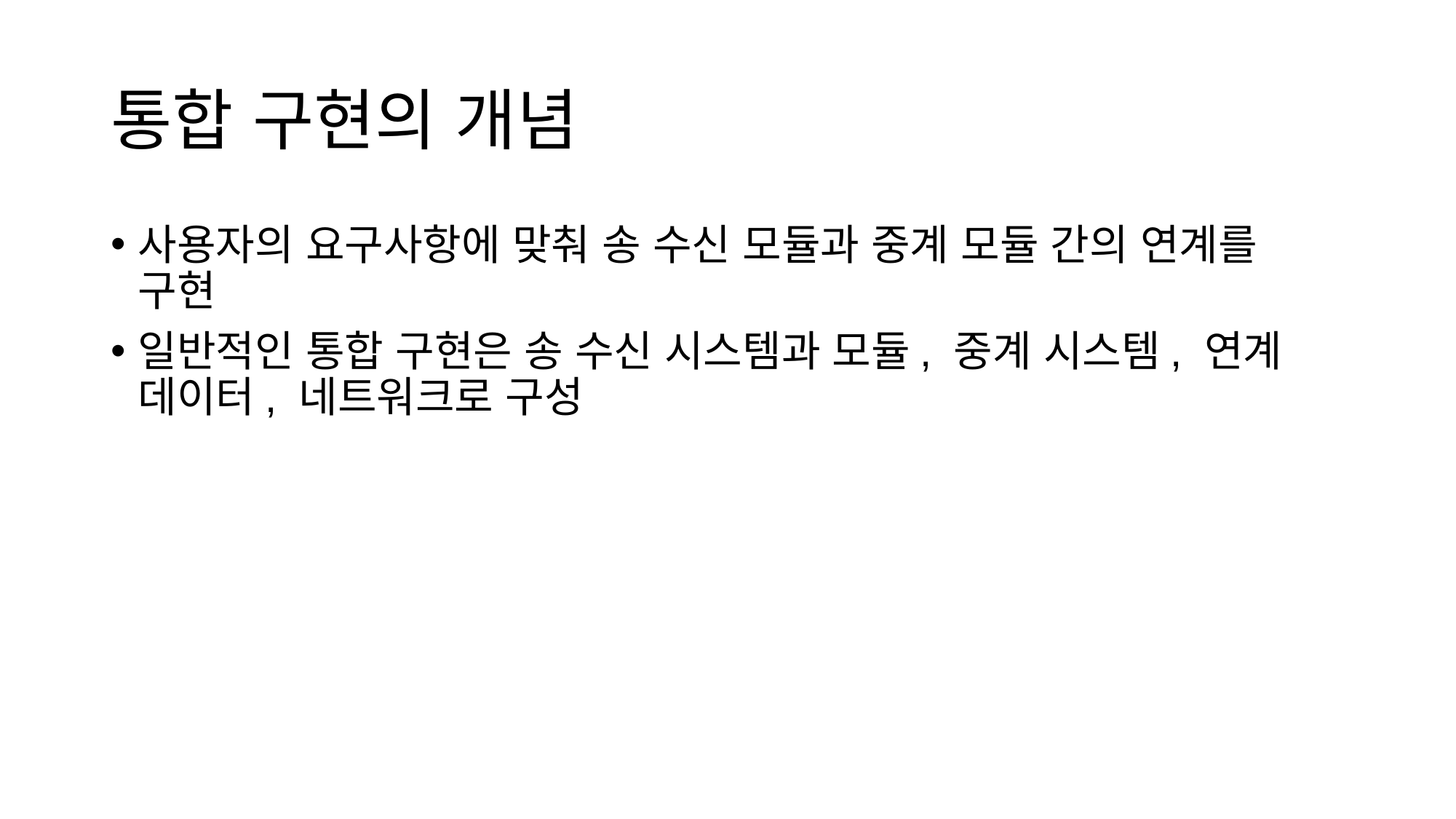

# 통합 구현의 개념
사용자의 요구사항에 맞춰 송 수신 모듈과 중계 모듈 간의 연계를 구현
일반적인 통합 구현은 송 수신 시스템과 모듈, 중계 시스템, 연계 데이터, 네트워크로 구성